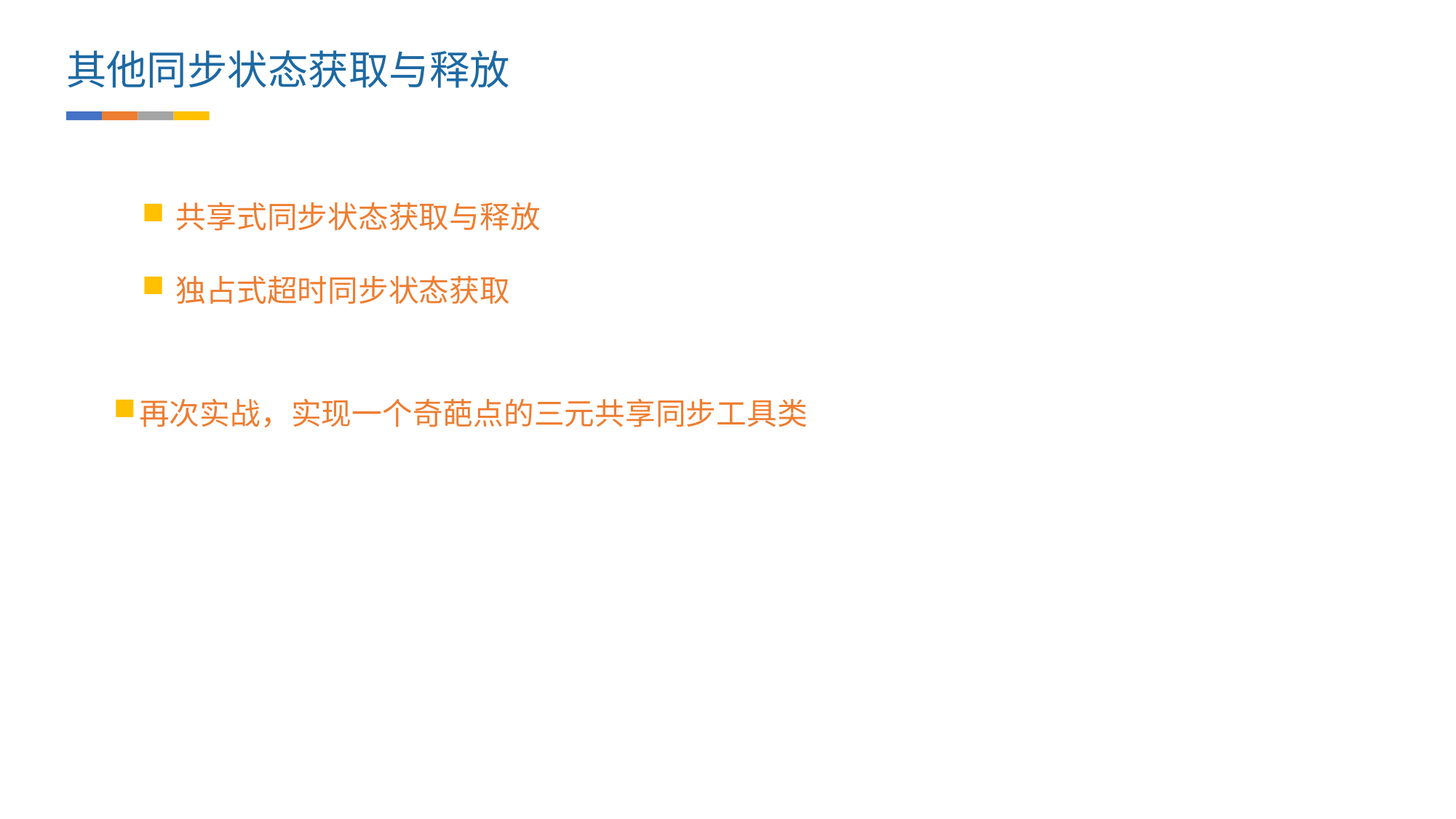

其他同步状态获取与释放

共享式同步状态获取与释放
独占式超时同步状态获取

再次实战，实现一个奇葩点的三元共享同步工具类